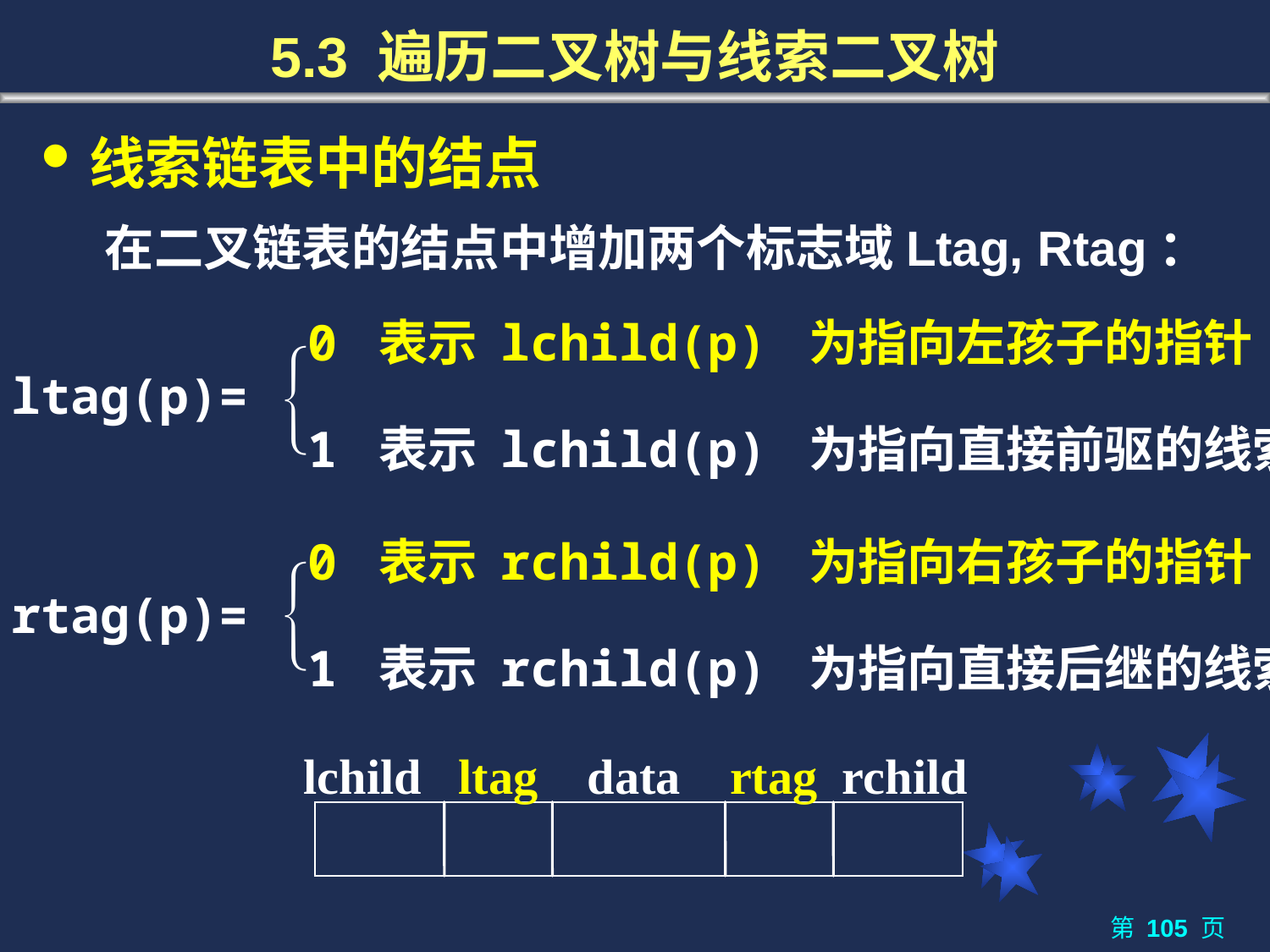

# 5.3 遍历二叉树与线索二叉树
线索链表中的结点
在二叉链表的结点中增加两个标志域Ltag, Rtag：
          0 表示 lchild(p) 为指向左孩子的指针
ltag(p)=
          1 表示 lchild(p) 为指向直接前驱的线索
{
          0 表示 rchild(p) 为指向右孩子的指针
rtag(p)=
          1 表示 rchild(p) 为指向直接后继的线索
{
 lchild   ltag    data    rtag  rchild

第 105 页